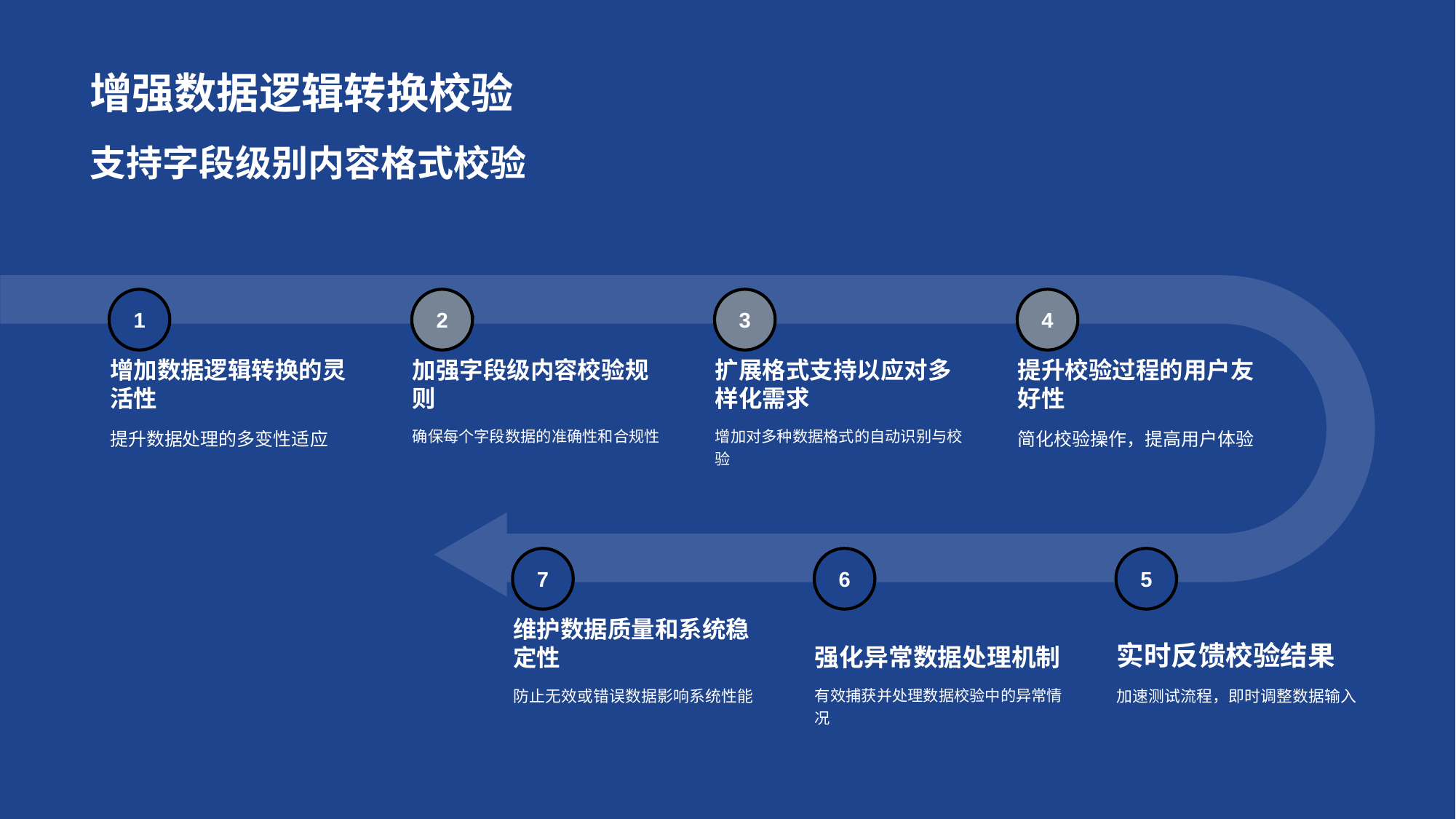

# 增强数据逻辑转换校验

支持字段级别内容格式校验
1
增加数据逻辑转换的灵活性
提升数据处理的多变性适应
2
加强字段级内容校验规则
确保每个字段数据的准确性和合规性
3
扩展格式支持以应对多样化需求
增加对多种数据格式的自动识别与校验
4
提升校验过程的用户友好性
简化校验操作，提高用户体验
7
维护数据质量和系统稳定性
防止无效或错误数据影响系统性能
6
强化异常数据处理机制
有效捕获并处理数据校验中的异常情况
5
实时反馈校验结果
加速测试流程，即时调整数据输入